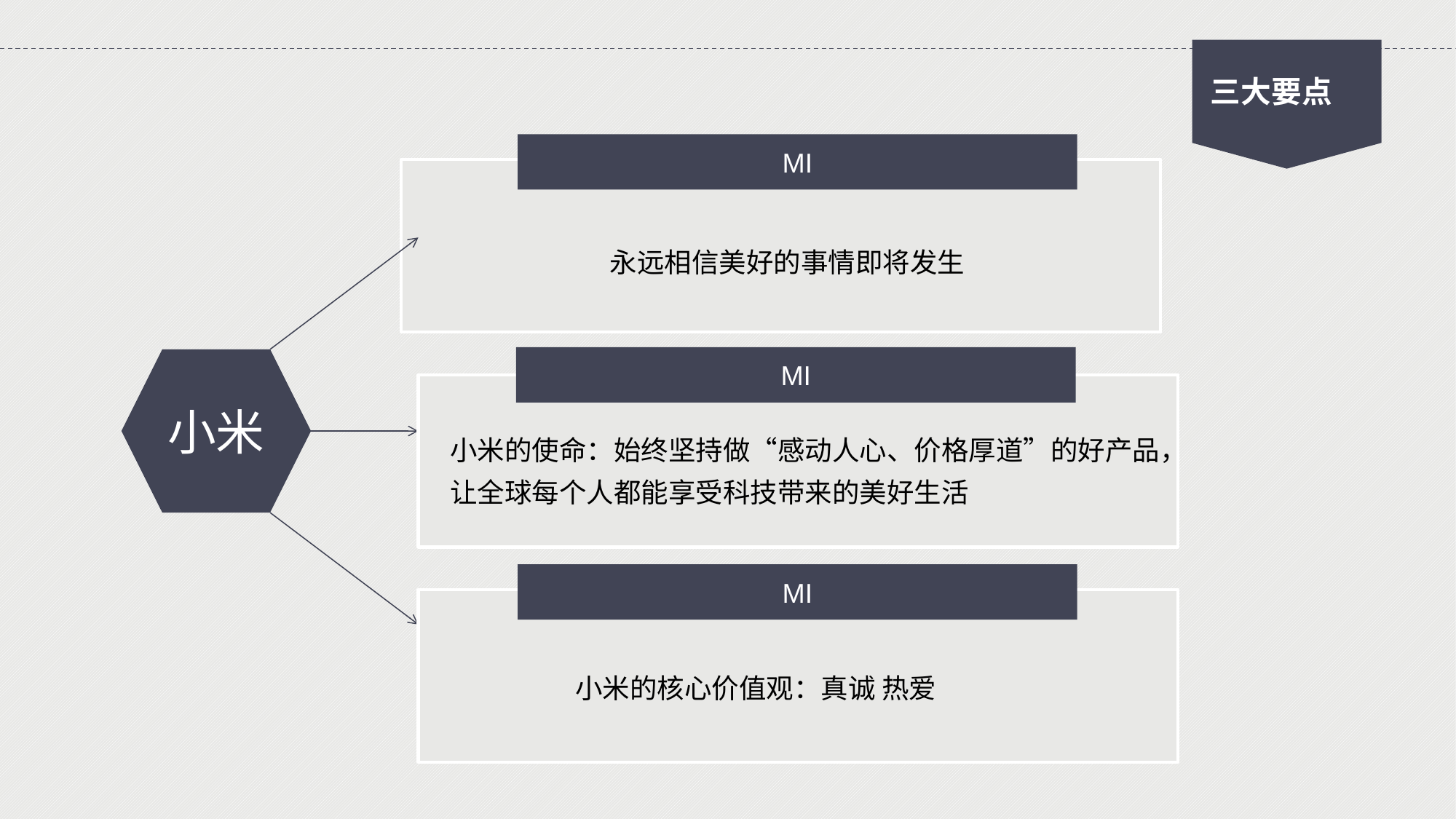

三大要点
MI

永远相信美好的事情即将发生
MI
小米

小米的使命：始终坚持做“感动人心、价格厚道”的好产品，让全球每个人都能享受科技带来的美好生活

MI

小米的核心价值观：真诚 热爱